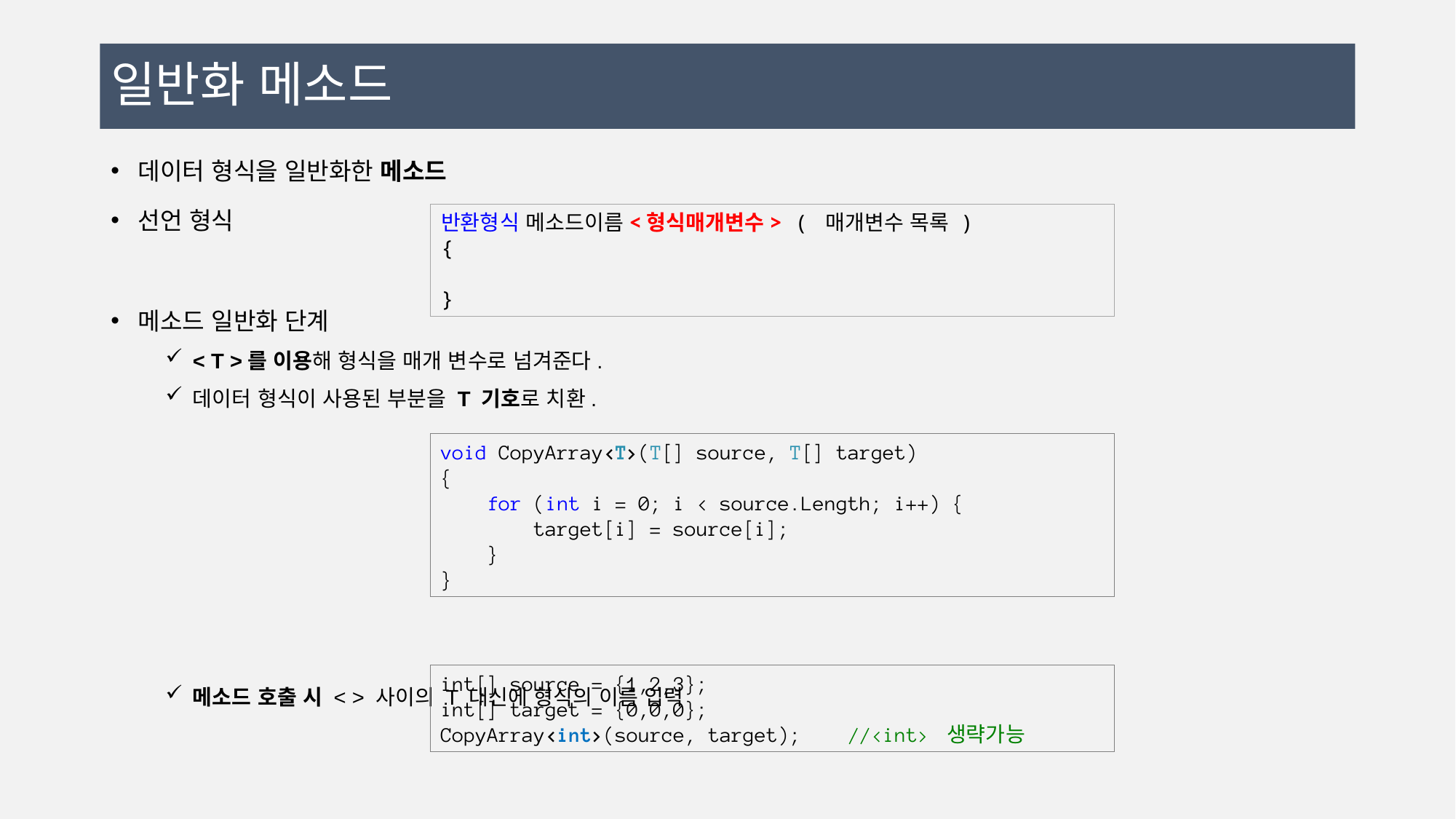

# 일반화 메소드
데이터 형식을 일반화한 메소드
선언 형식

메소드 일반화 단계
< T >를 이용해 형식을 매개 변수로 넘겨준다.
데이터 형식이 사용된 부분을 T 기호로 치환.

메소드 호출 시 < > 사이의 T 대신에 형식의 이름 입력
반환형식 메소드이름<형식매개변수> ( 매개변수 목록 )
{

}
void CopyArray<T>(T[] source, T[] target)
{
    for (int i = 0; i < source.Length; i++) {
        target[i] = source[i];
    }
}
int[] source = {1,2,3};
int[] target = {0,0,0};
CopyArray<int>(source, target);    //<int> 생략가능